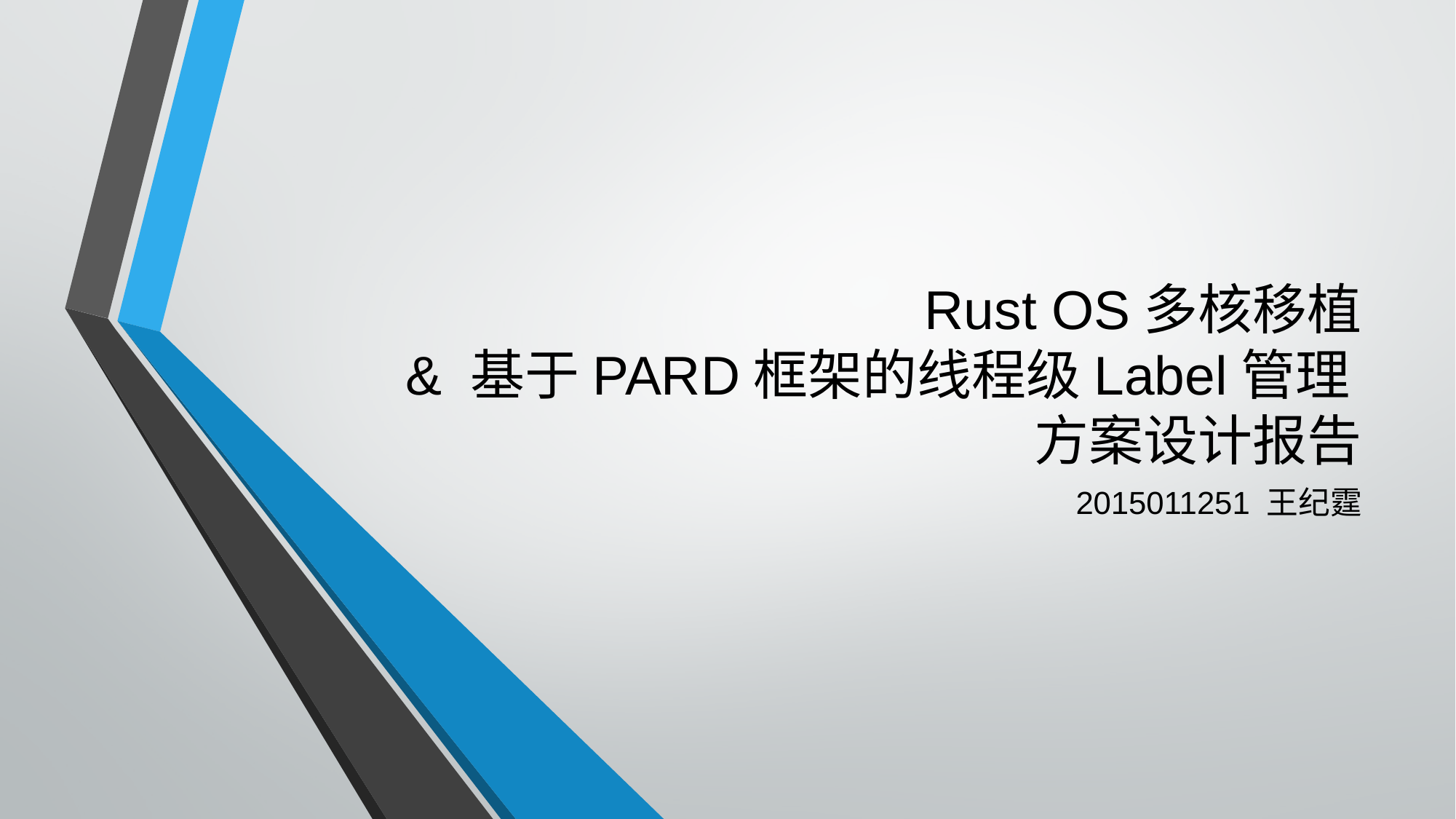

# Rust OS多核移植 & 基于PARD框架的线程级Label管理 方案设计报告
2015011251 王纪霆